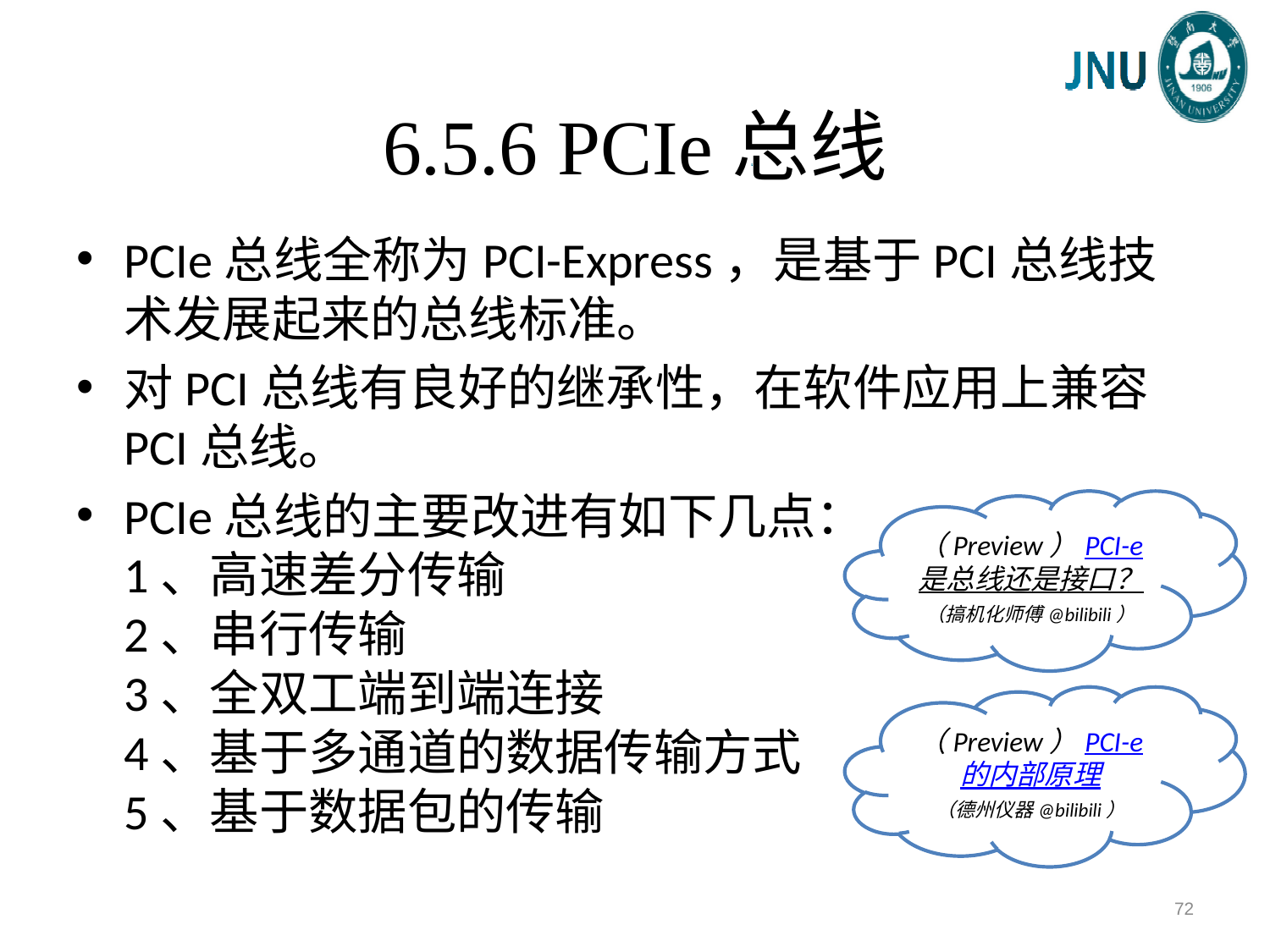

# 6.5.6 PCIe总线
PCIe总线全称为PCI-Express，是基于PCI总线技术发展起来的总线标准。
对PCI总线有良好的继承性，在软件应用上兼容PCI总线。
PCIe总线的主要改进有如下几点：
1、高速差分传输
2、串行传输
3、全双工端到端连接
4、基于多通道的数据传输方式
5、基于数据包的传输
（Preview）PCI-e是总线还是接口？（搞机化师傅@bilibili）
（Preview）PCI-e的内部原理
（德州仪器@bilibili）
72